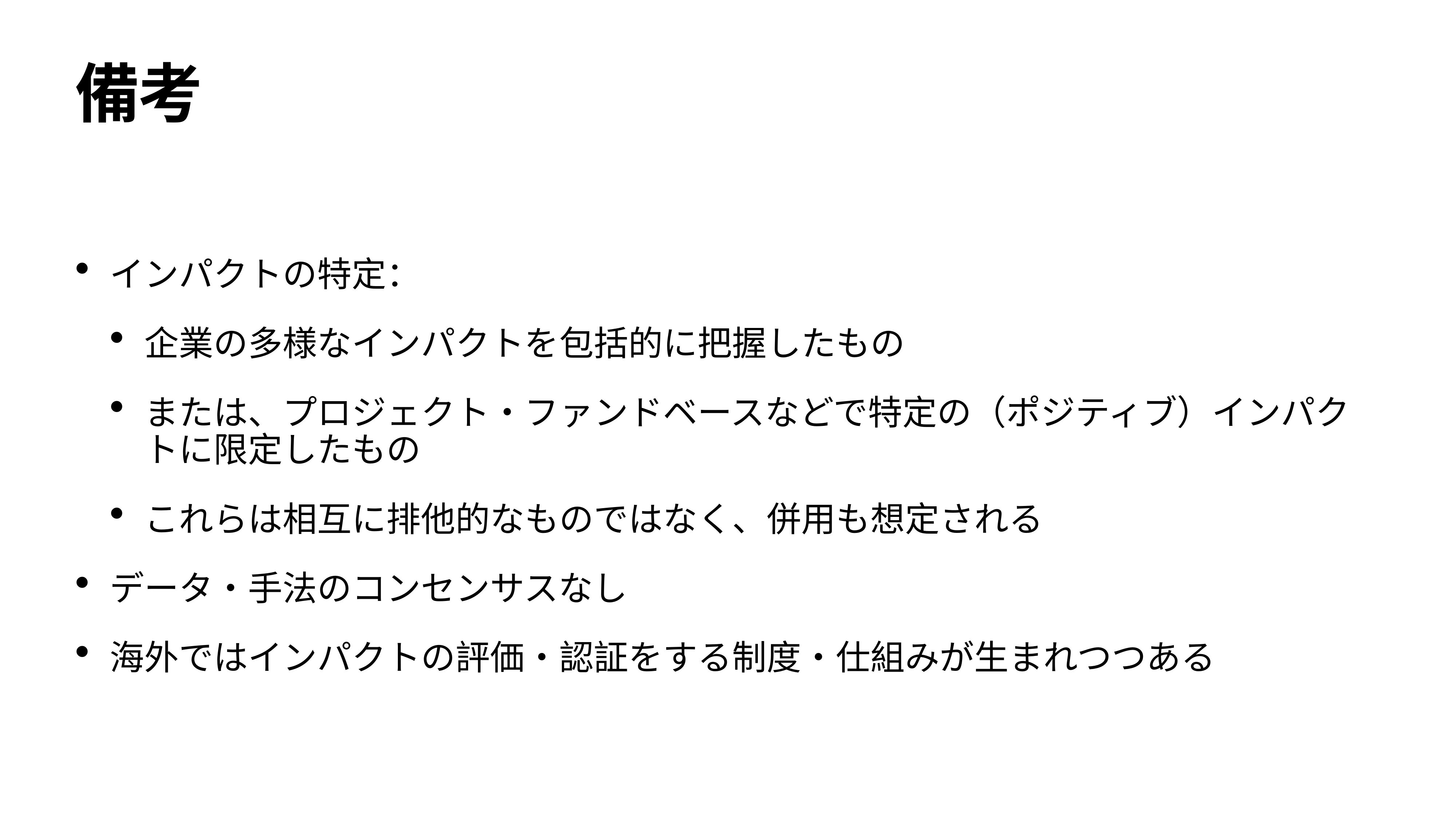

# 備考

インパクトの特定：
企業の多様なインパクトを包括的に把握したもの
または、プロジェクト・ファンドベースなどで特定の（ポジティブ）インパクトに限定したもの
これらは相互に排他的なものではなく、併用も想定される
データ・手法のコンセンサスなし
海外ではインパクトの評価・認証をする制度・仕組みが生まれつつある